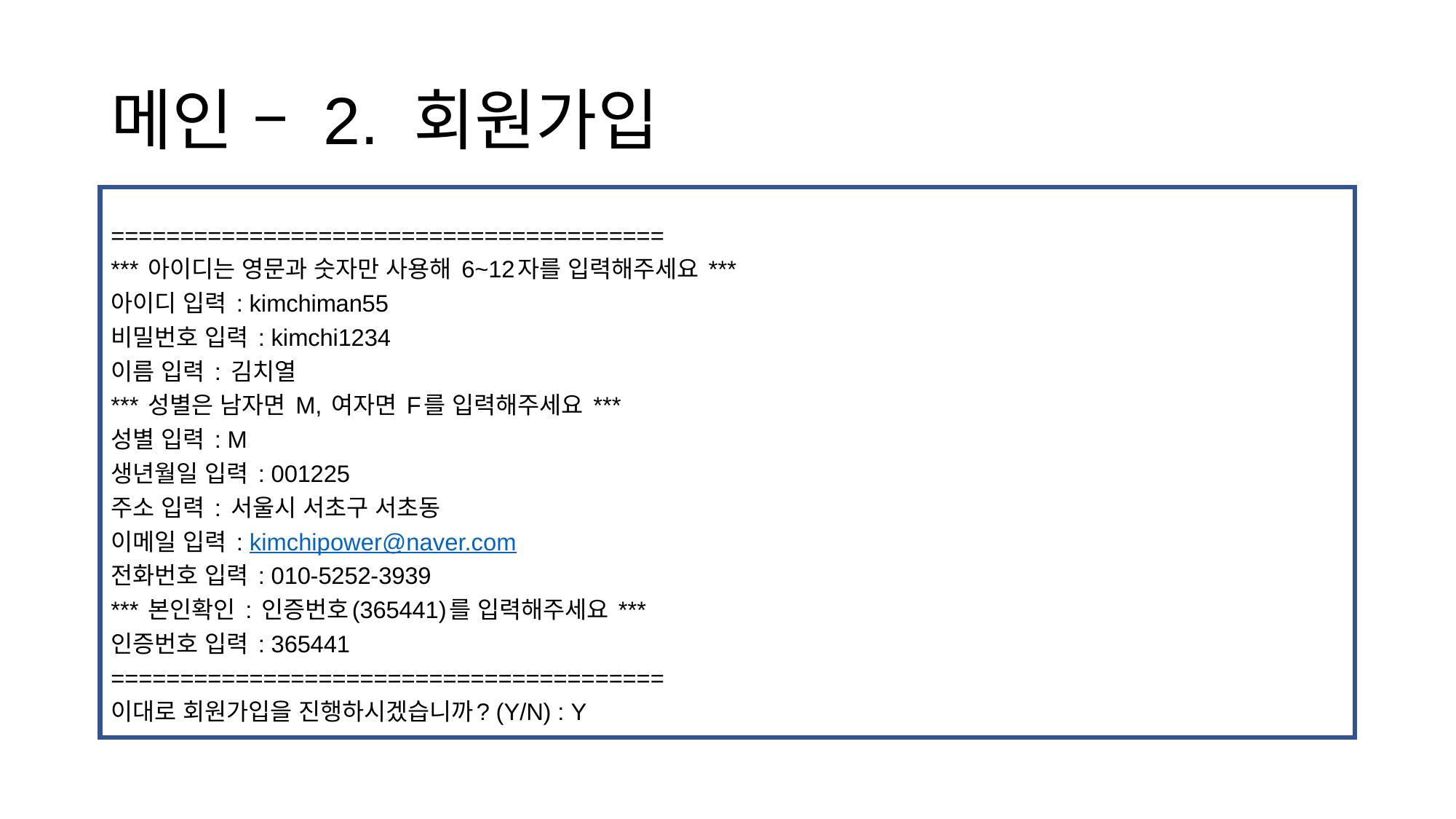

# 메인 – 2. 회원가입

========================================
*** 아이디는 영문과 숫자만 사용해 6~12자를 입력해주세요 ***
아이디 입력 : kimchiman55
비밀번호 입력 : kimchi1234
이름 입력 : 김치열
*** 성별은 남자면 M, 여자면 F를 입력해주세요 ***
성별 입력 : M
생년월일 입력 : 001225
주소 입력 : 서울시 서초구 서초동
이메일 입력 : kimchipower@naver.com
전화번호 입력 : 010-5252-3939
*** 본인확인 : 인증번호(365441)를 입력해주세요 ***
인증번호 입력 : 365441
========================================
이대로 회원가입을 진행하시겠습니까? (Y/N) : Y